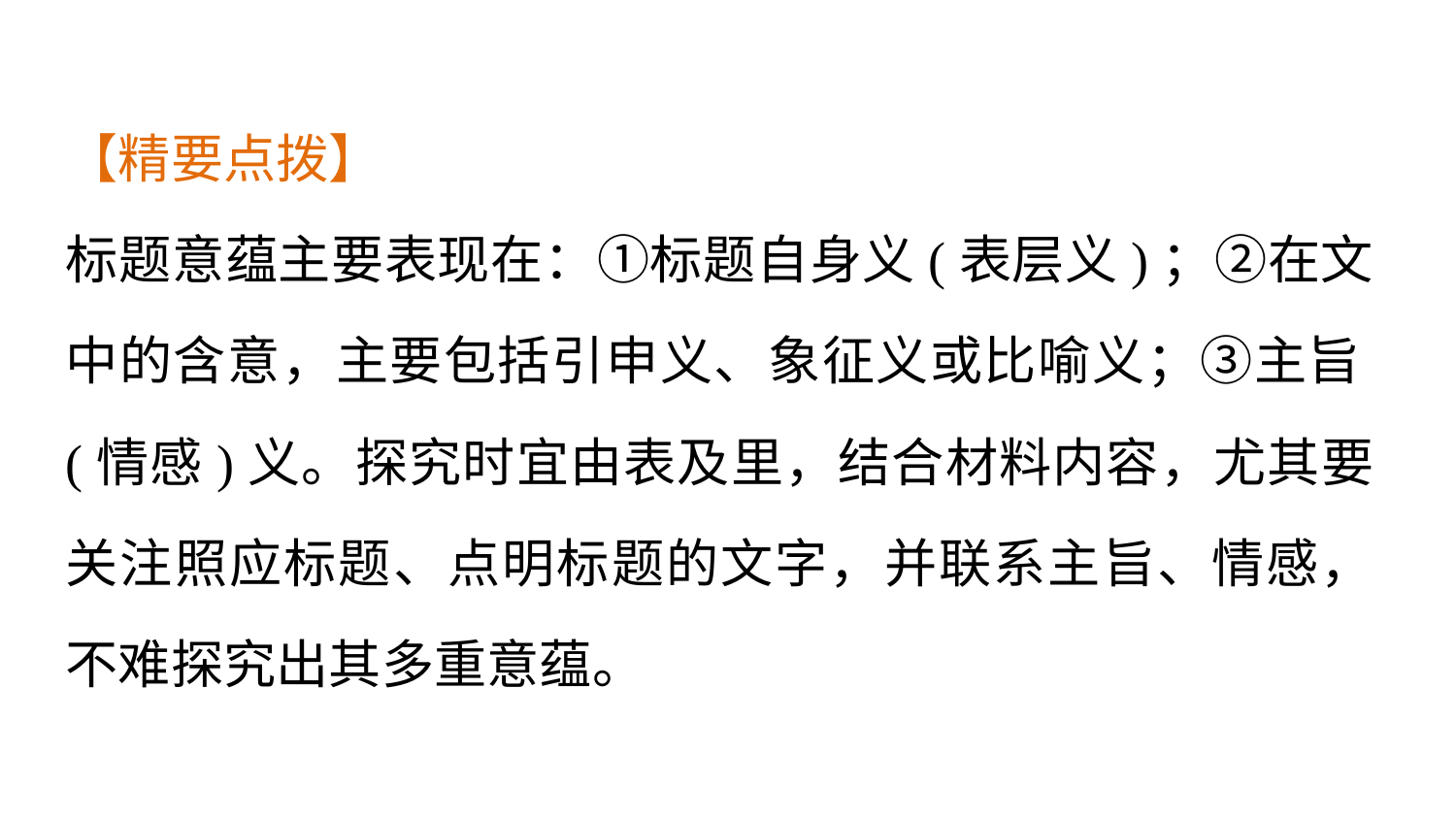

【精要点拨】
标题意蕴主要表现在：①标题自身义(表层义)；②在文中的含意，主要包括引申义、象征义或比喻义；③主旨(情感)义。探究时宜由表及里，结合材料内容，尤其要关注照应标题、点明标题的文字，并联系主旨、情感，不难探究出其多重意蕴。